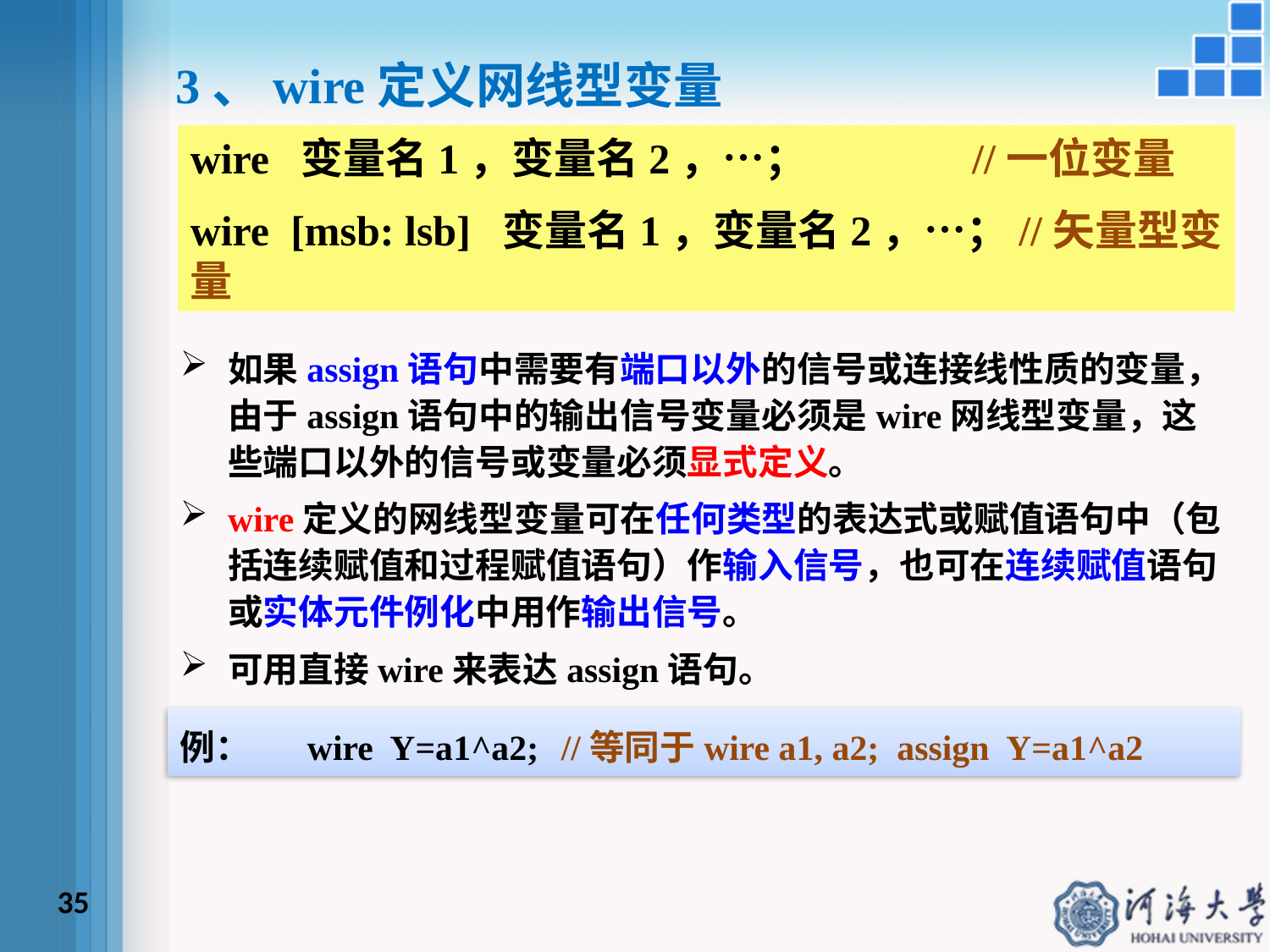

3、wire定义网线型变量
wire  变量名1，变量名2，…；		 //一位变量
wire  [msb: lsb]  变量名1，变量名2，…；//矢量型变量
如果assign语句中需要有端口以外的信号或连接线性质的变量，由于assign语句中的输出信号变量必须是wire网线型变量，这些端口以外的信号或变量必须显式定义。
wire定义的网线型变量可在任何类型的表达式或赋值语句中（包括连续赋值和过程赋值语句）作输入信号，也可在连续赋值语句或实体元件例化中用作输出信号。
可用直接wire来表达assign语句。
例：	wire  Y=a1^a2;	//等同于wire a1, a2;  assign  Y=a1^a2

35